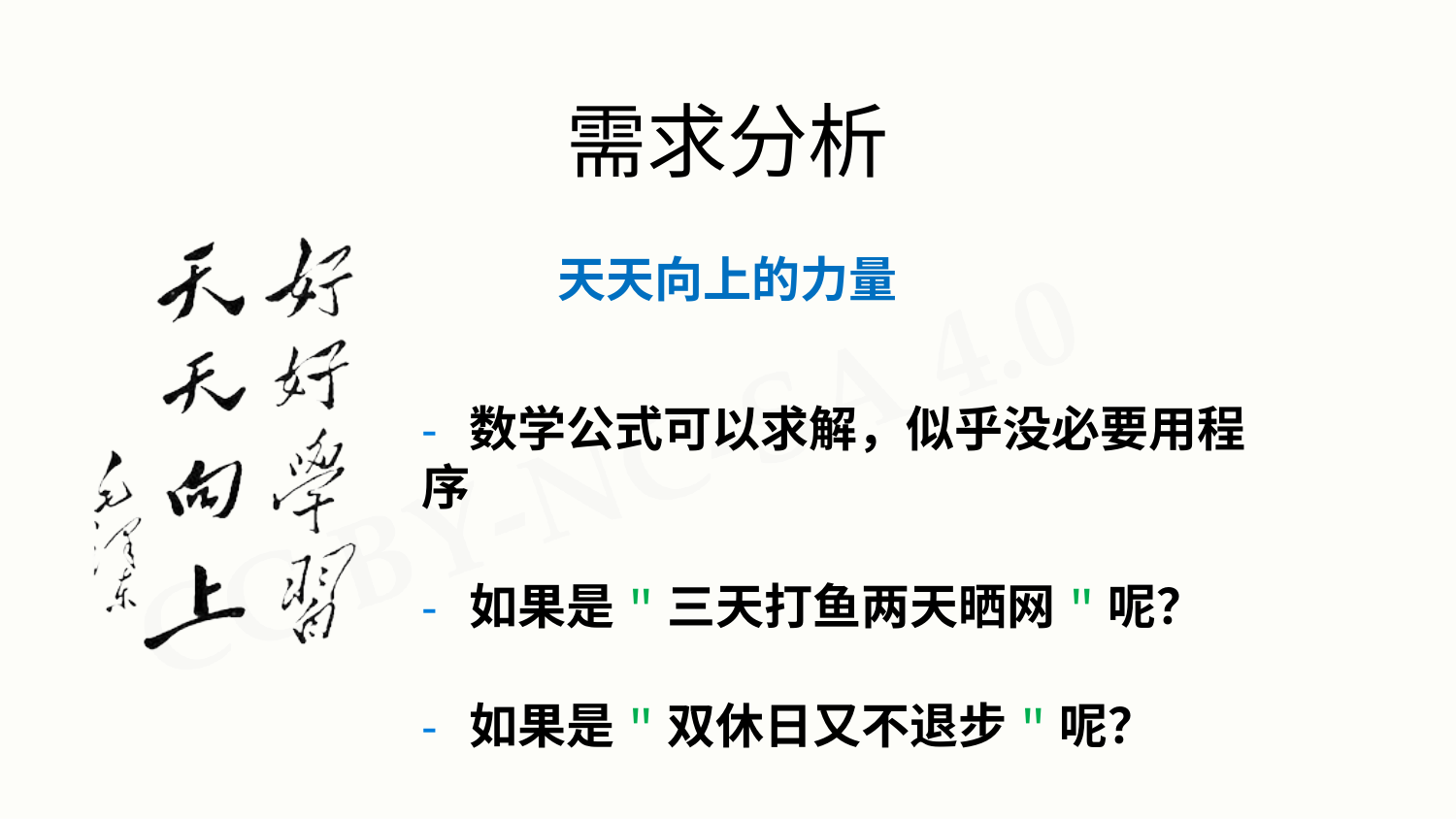

# 需求分析

天天向上的力量

- 数学公式可以求解，似乎没必要用程序

- 如果是"三天打鱼两天晒网"呢？

- 如果是"双休日又不退步"呢？